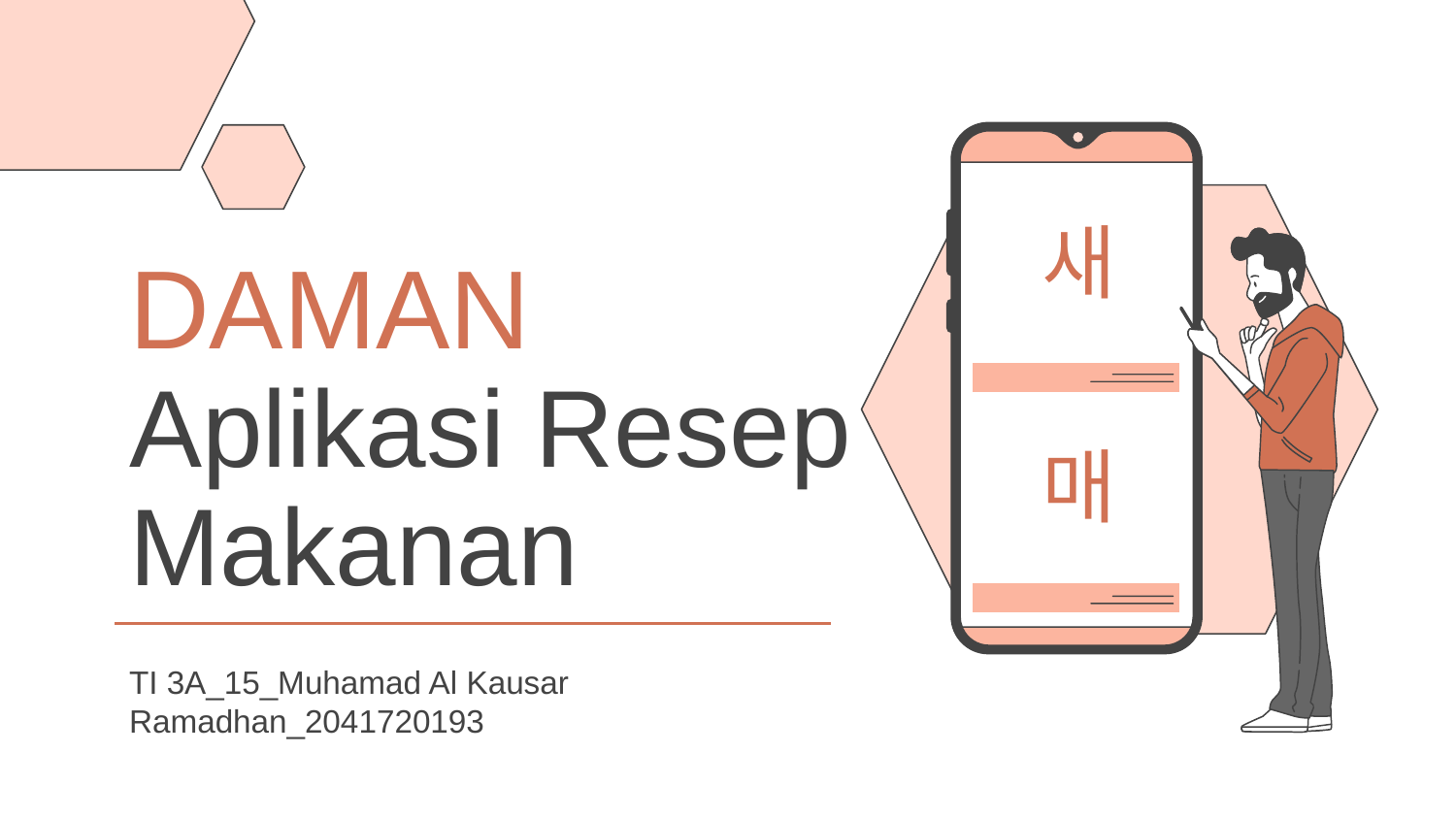

새
# DAMAN Aplikasi Resep Makanan

매
TI 3A_15_Muhamad Al Kausar Ramadhan_2041720193